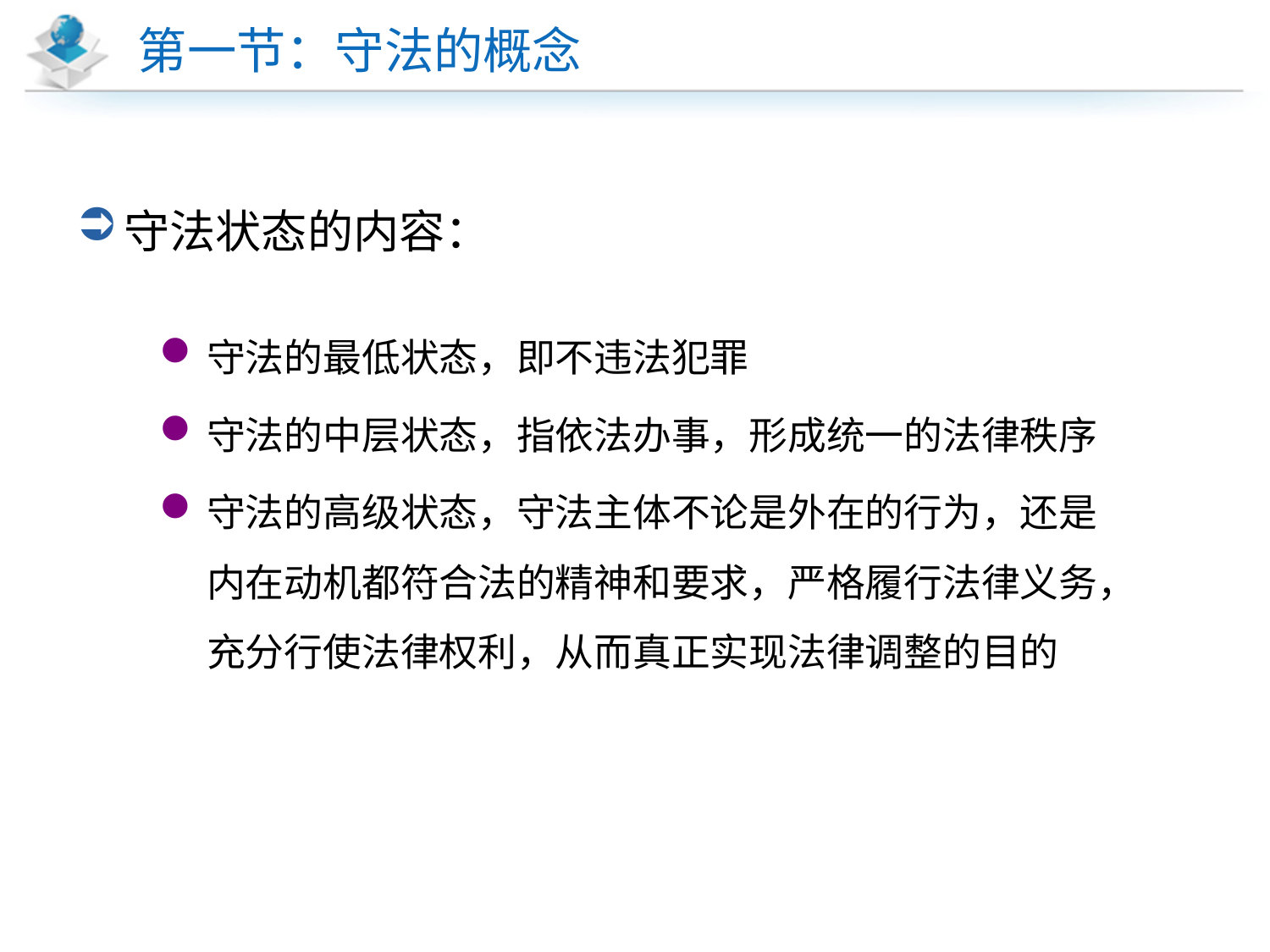

# 第一节：守法的概念
守法状态的内容：
守法的最低状态，即不违法犯罪
守法的中层状态，指依法办事，形成统一的法律秩序
守法的高级状态，守法主体不论是外在的行为，还是内在动机都符合法的精神和要求，严格履行法律义务，充分行使法律权利，从而真正实现法律调整的目的